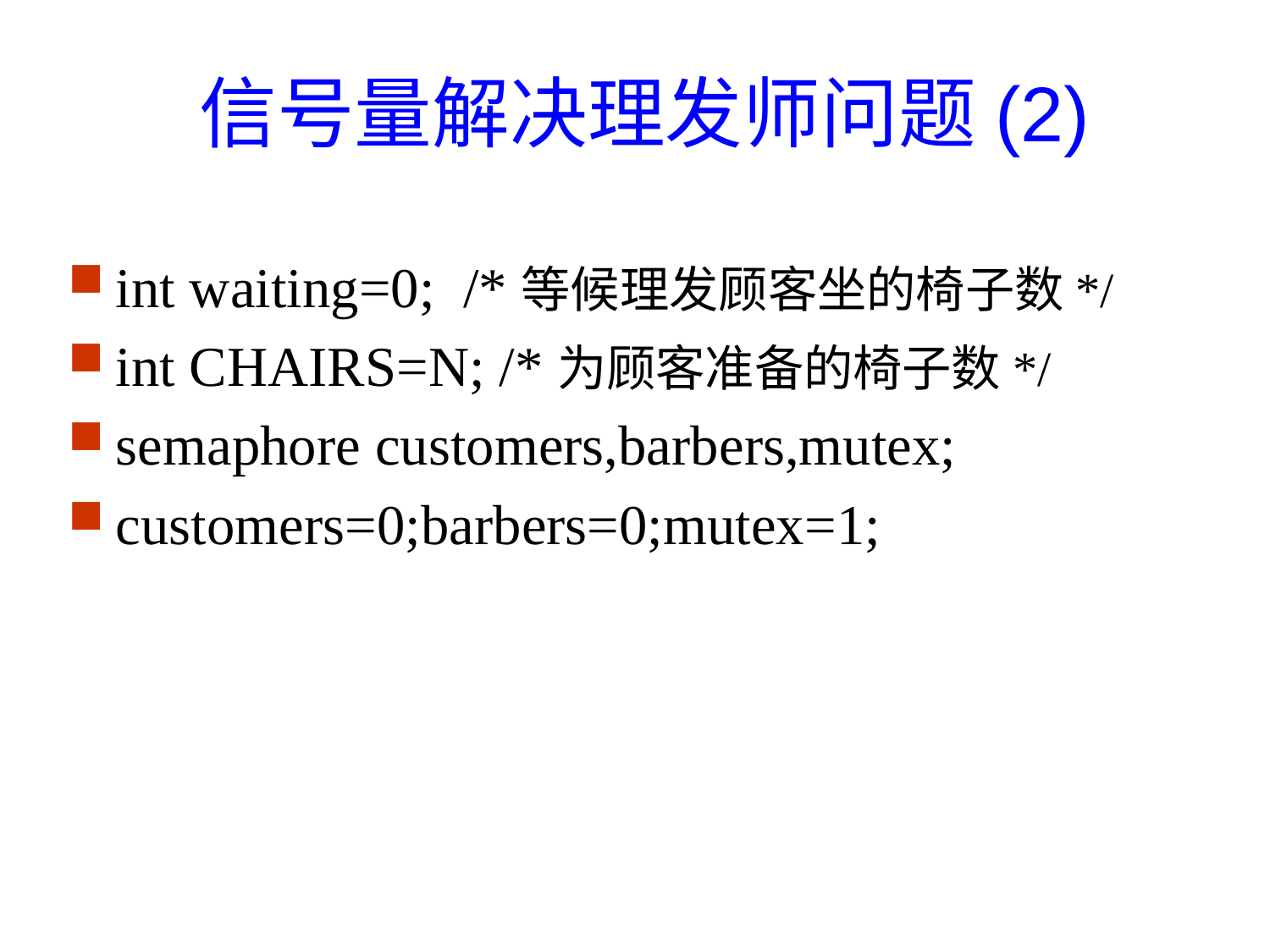

信号量解决理发师问题(2)
int waiting=0;  /*等候理发顾客坐的椅子数*/
int CHAIRS=N; /*为顾客准备的椅子数*/
semaphore customers,barbers,mutex;
customers=0;barbers=0;mutex=1;